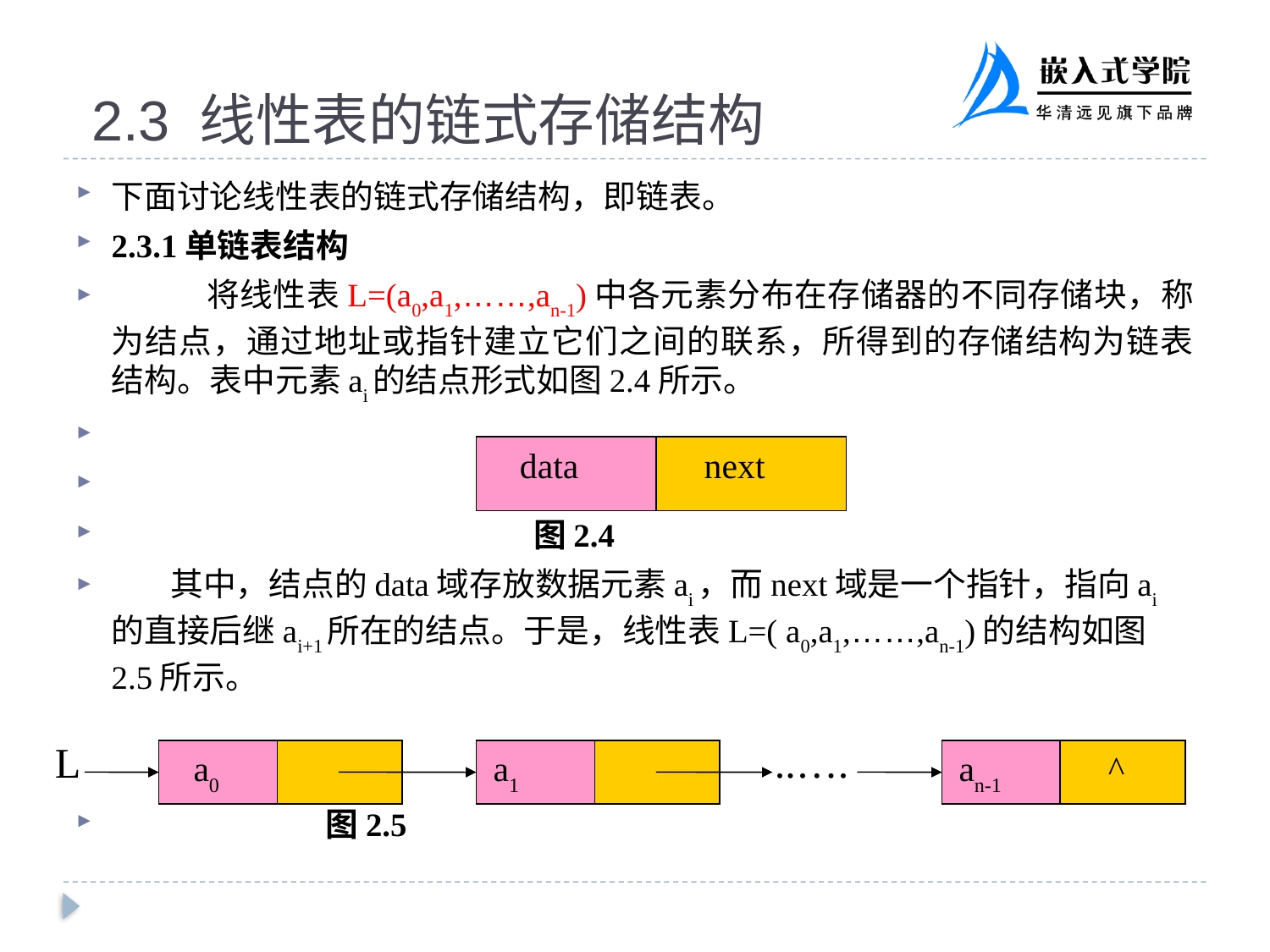

# 2.3 线性表的链式存储结构
下面讨论线性表的链式存储结构，即链表。
2.3.1单链表结构
           将线性表L=(a0,a1,……,an-1)中各元素分布在存储器的不同存储块，称为结点，通过地址或指针建立它们之间的联系，所得到的存储结构为链表结构。表中元素ai的结点形式如图2.4所示。

                                                        图2.4
       其中，结点的data域存放数据元素ai，而next域是一个指针，指向ai的直接后继ai+1所在的结点。于是，线性表L=( a0,a1,……,an-1)的结构如图2.5所示。

				            图2.5
       data
        next

L					        ..….
     a0

 a1

 an-1
    ^

60